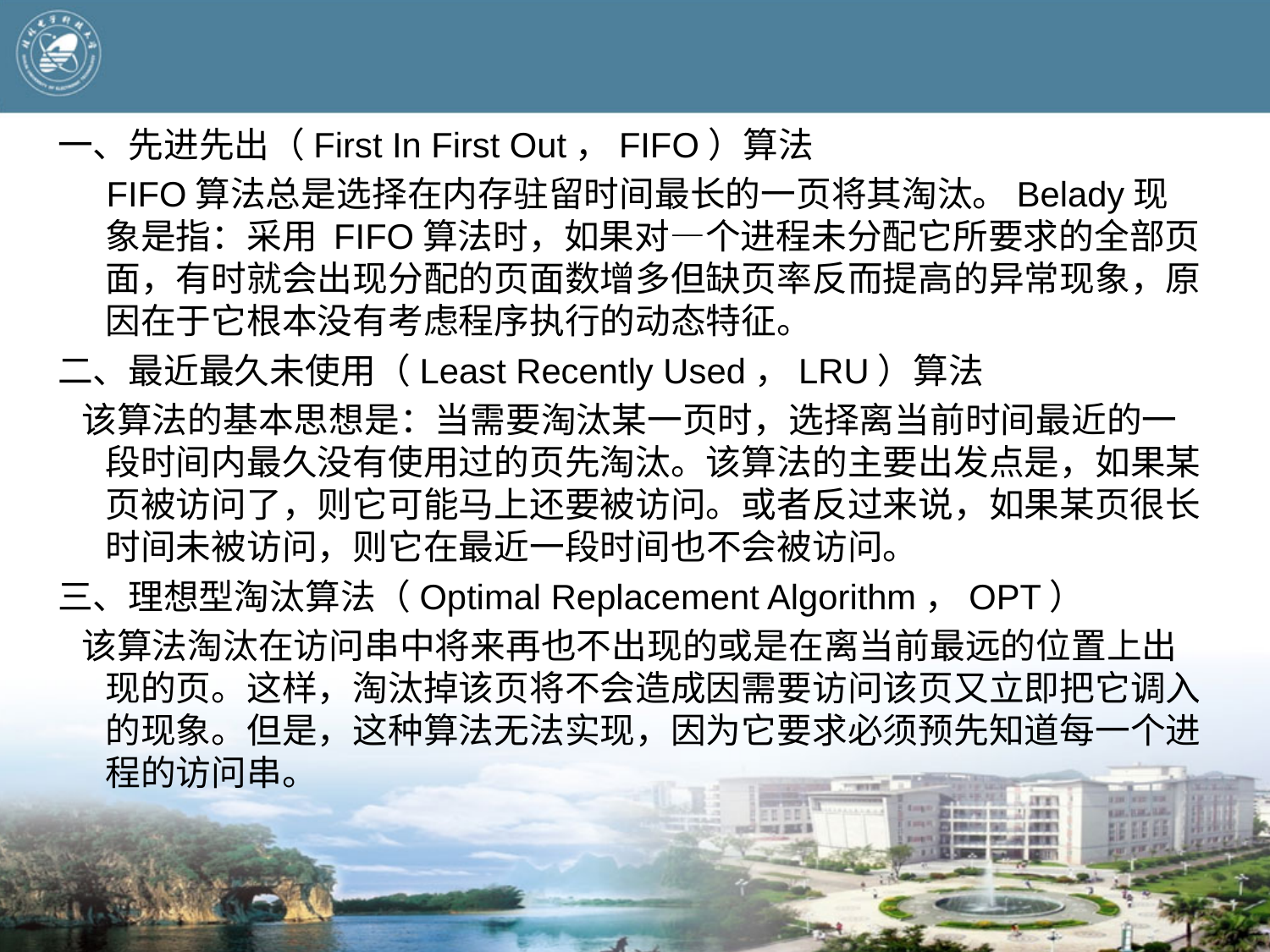

#
⼀、先进先出（First In First Out，FIFO）算法
     FIFO算法总是选择在内存驻留时间最长的⼀页将其淘汰。Belady现象是指：采⽤ FIFO算法时，如果对—个进程未分配它所要求的全部页⾯，有时就会出现分配的页⾯数增多但缺页率反⽽提⾼的异常现象，原因在于它根本没有考虑程序执⾏的动态特征。
⼆、最近最久未使⽤（Least Recently Used，LRU）算法
  该算法的基本思想是：当需要淘汰某⼀页时，选择离当前时间最近的⼀段时间内最久没有使⽤过的页先淘汰。该算法的主要出发点是，如果某页被访问了，则它可能马上还要被访问。或者反过来说，如果某页很长时间未被访问，则它在最近⼀段时间也不会被访问。
三、理想型淘汰算法（Optimal Replacement Algorithm，OPT）
  该算法淘汰在访问串中将来再也不出现的或是在离当前最远的位置上出现的页。这样，淘汰掉该页将不会造成因需要访问该页⼜⽴即把它调⼊的现象。但是，这种算法⽆法实现，因为它要求必须预先知道每⼀个进程的访问串。